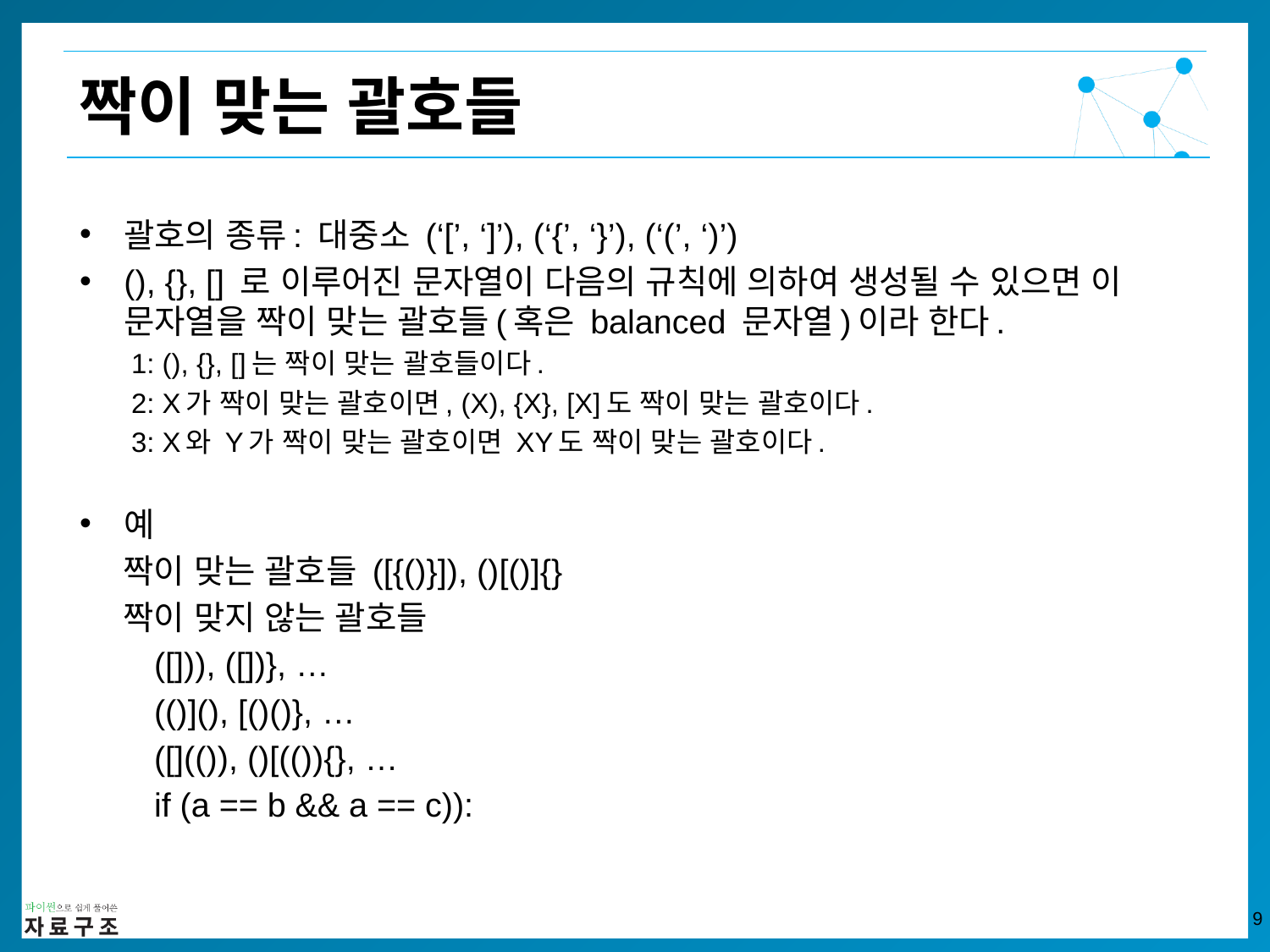

짝이 맞는 괄호들
괄호의 종류: 대중소 (‘[’, ‘]’), (‘{’, ‘}’), (‘(’, ‘)’)
(), {}, [] 로 이루어진 문자열이 다음의 규칙에 의하여 생성될 수 있으면 이 문자열을 짝이 맞는 괄호들(혹은 balanced 문자열)이라 한다.
1: (), {}, []는 짝이 맞는 괄호들이다.
2: X가 짝이 맞는 괄호이면, (X), {X}, [X]도 짝이 맞는 괄호이다.
3: X와 Y가 짝이 맞는 괄호이면 XY도 짝이 맞는 괄호이다.

예
    짝이 맞는 괄호들 ([{()}]), ()[()]{}
    짝이 맞지 않는 괄호들
        ([])), ([])}, …
        (()](), [()()}, …
        ([](()), ()[(()){}, …
        if (a == b && a == c)):